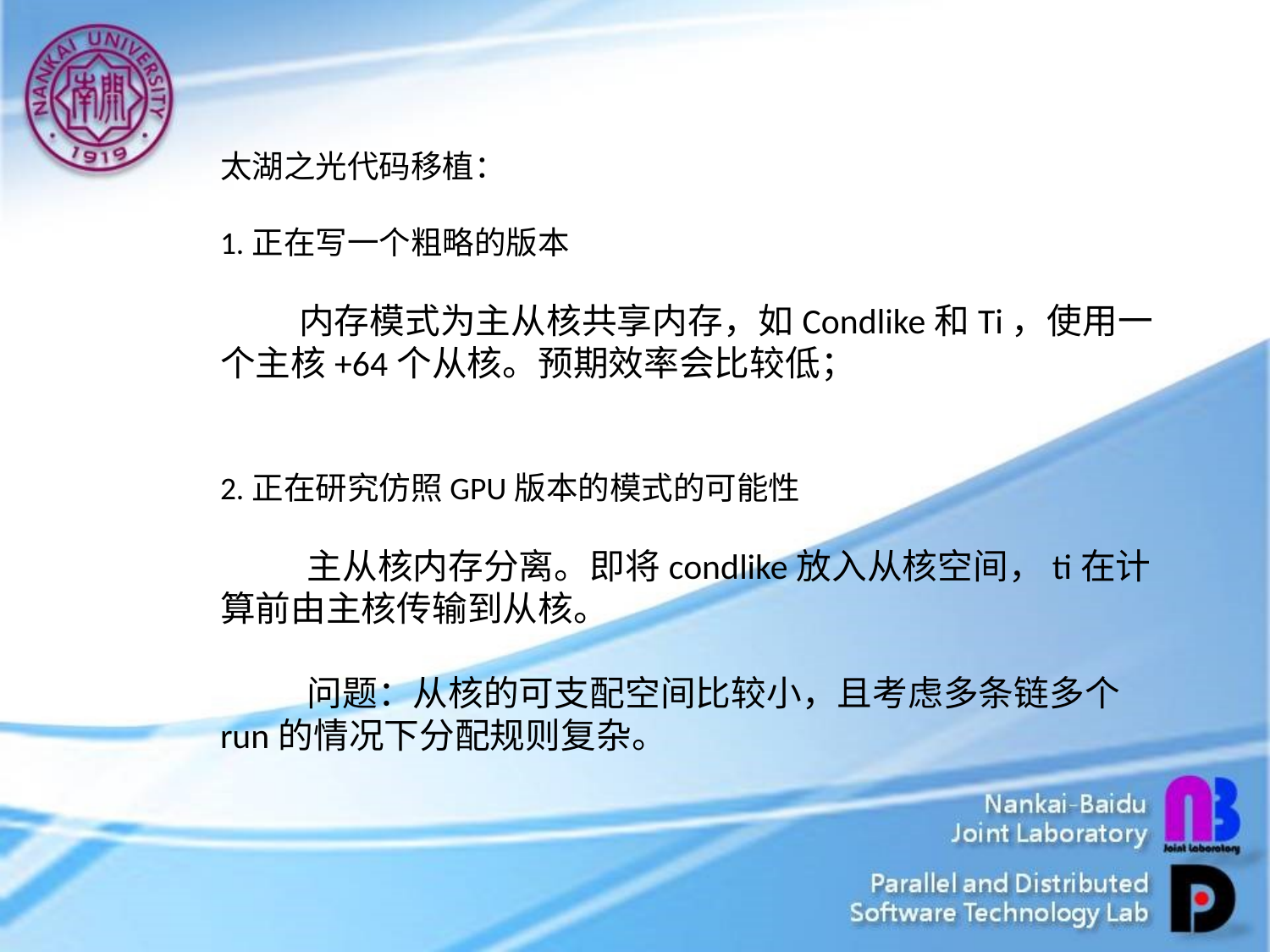

太湖之光代码移植：

1.正在写一个粗略的版本

         内存模式为主从核共享内存，如Condlike和Ti，使用一个主核+64个从核。预期效率会比较低；

2.正在研究仿照GPU版本的模式的可能性

          主从核内存分离。即将condlike放入从核空间，ti在计算前由主核传输到从核。

          问题：从核的可支配空间比较小，且考虑多条链多个run的情况下分配规则复杂。